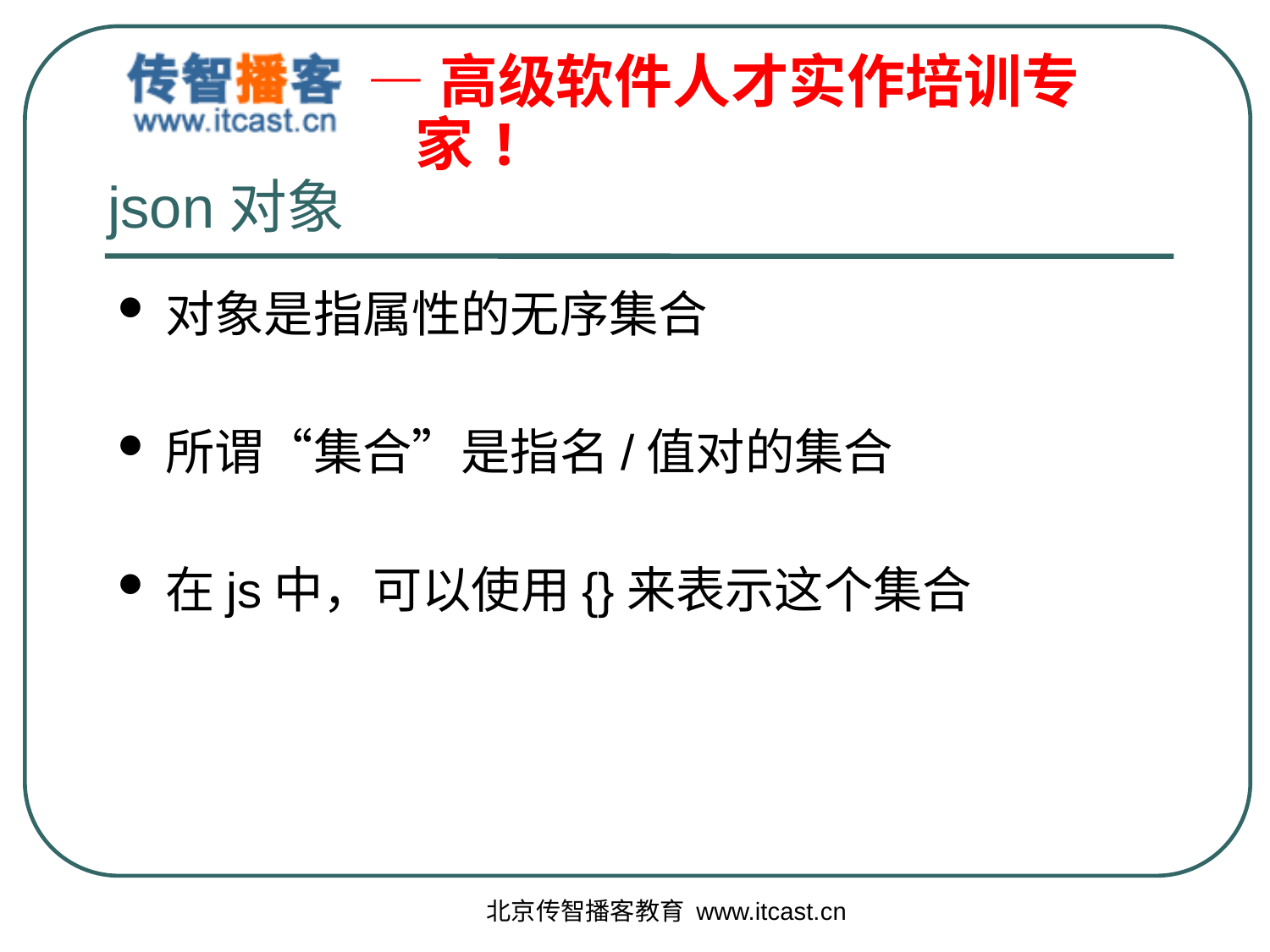

# json对象
对象是指属性的无序集合

所谓“集合”是指名/值对的集合

在js中，可以使用{}来表示这个集合
北京传智播客教育 www.itcast.cn